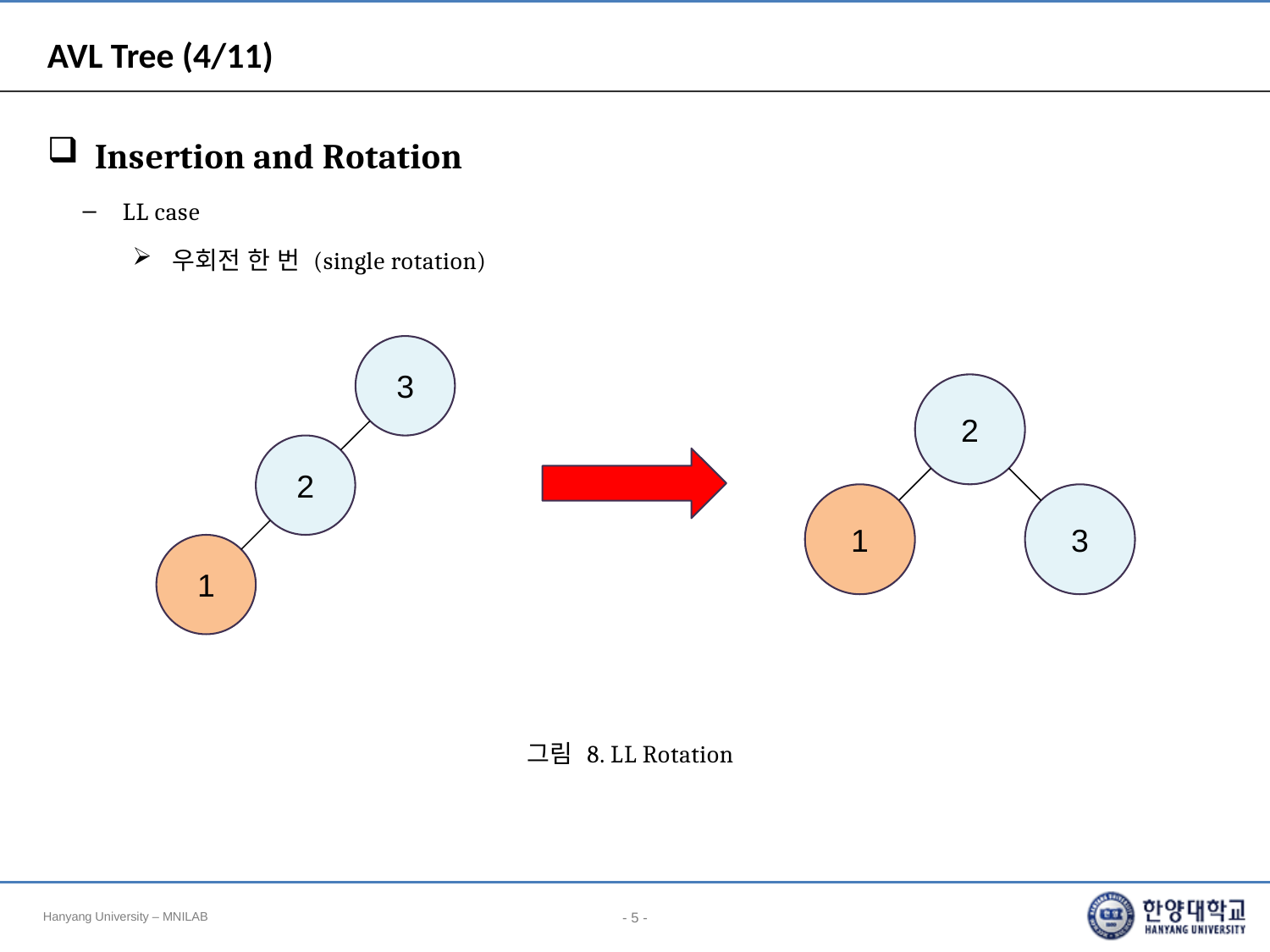

# AVL Tree (4/11)
Insertion and Rotation
LL case
우회전 한 번 (single rotation)
3
2
1
2
1
3

그림 8. LL Rotation